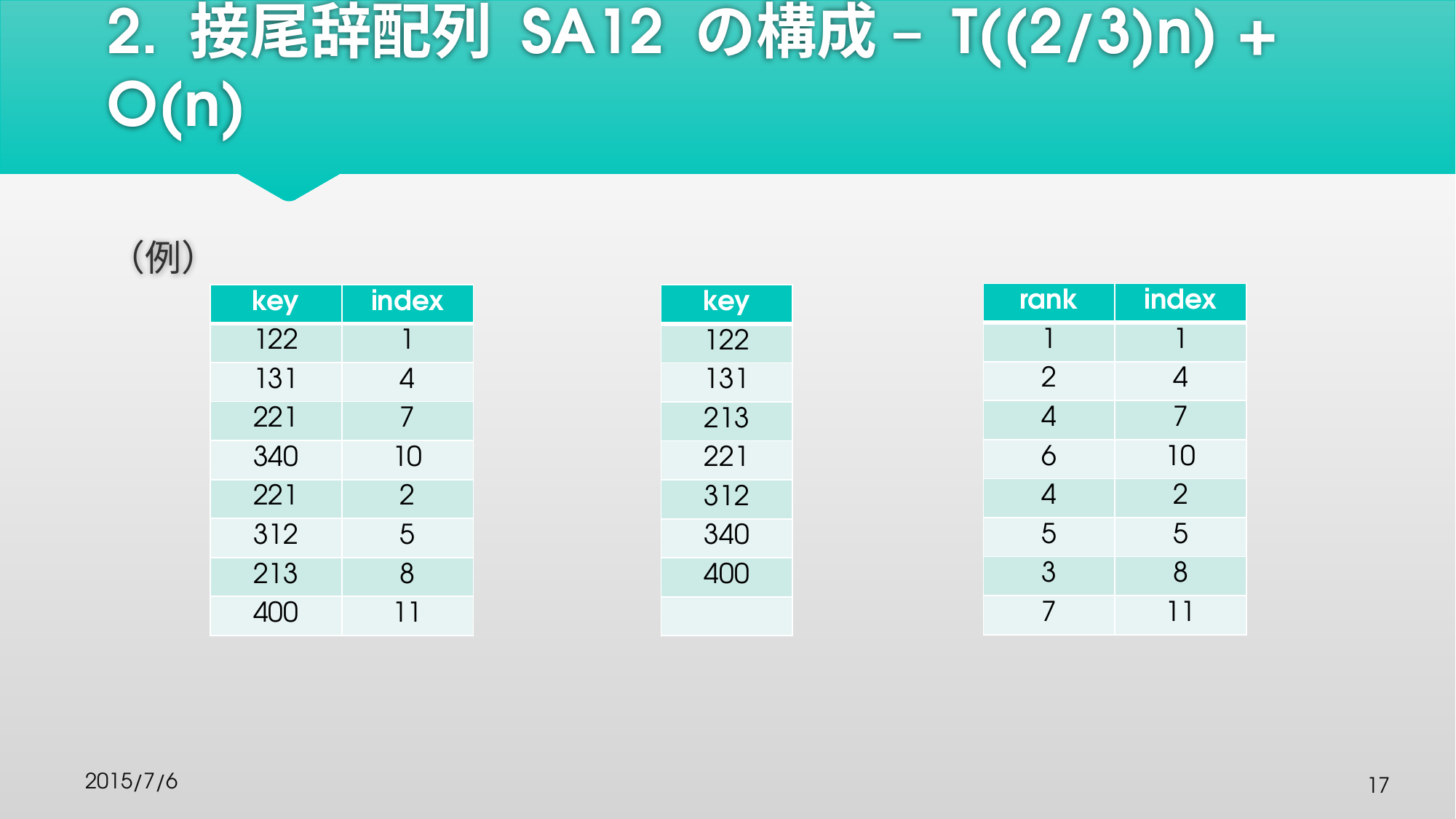

# 2. 接尾辞配列 SA12 の構成 – T((2/3)n) + O(n)
（例）
| rank | index |
| --- | --- |
| 1 | 1 |
| 2 | 4 |
| 4 | 7 |
| 6 | 10 |
| 4 | 2 |
| 5 | 5 |
| 3 | 8 |
| 7 | 11 |
| key | index |
| --- | --- |
| 122 | 1 |
| 131 | 4 |
| 221 | 7 |
| 340 | 10 |
| 221 | 2 |
| 312 | 5 |
| 213 | 8 |
| 400 | 11 |
| key |
| --- |
| 122 |
| 131 |
| 213 |
| 221 |
| 312 |
| 340 |
| 400 |
|  |
17
2015/7/6